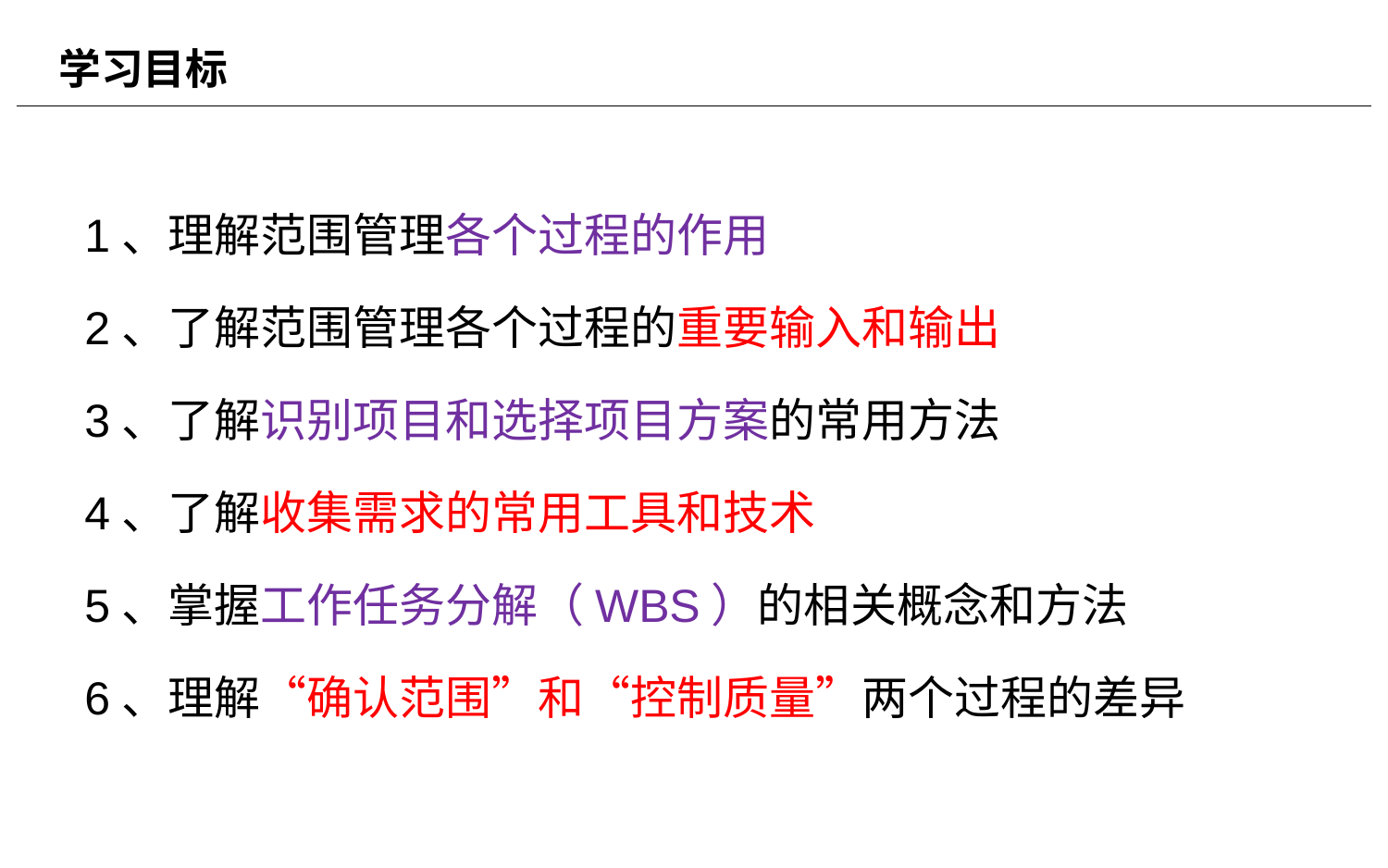

# 学习目标
1、理解范围管理各个过程的作用
2、了解范围管理各个过程的重要输入和输出
3、了解识别项目和选择项目方案的常用方法
4、了解收集需求的常用工具和技术
5、掌握工作任务分解（WBS）的相关概念和方法
6、理解“确认范围”和“控制质量”两个过程的差异